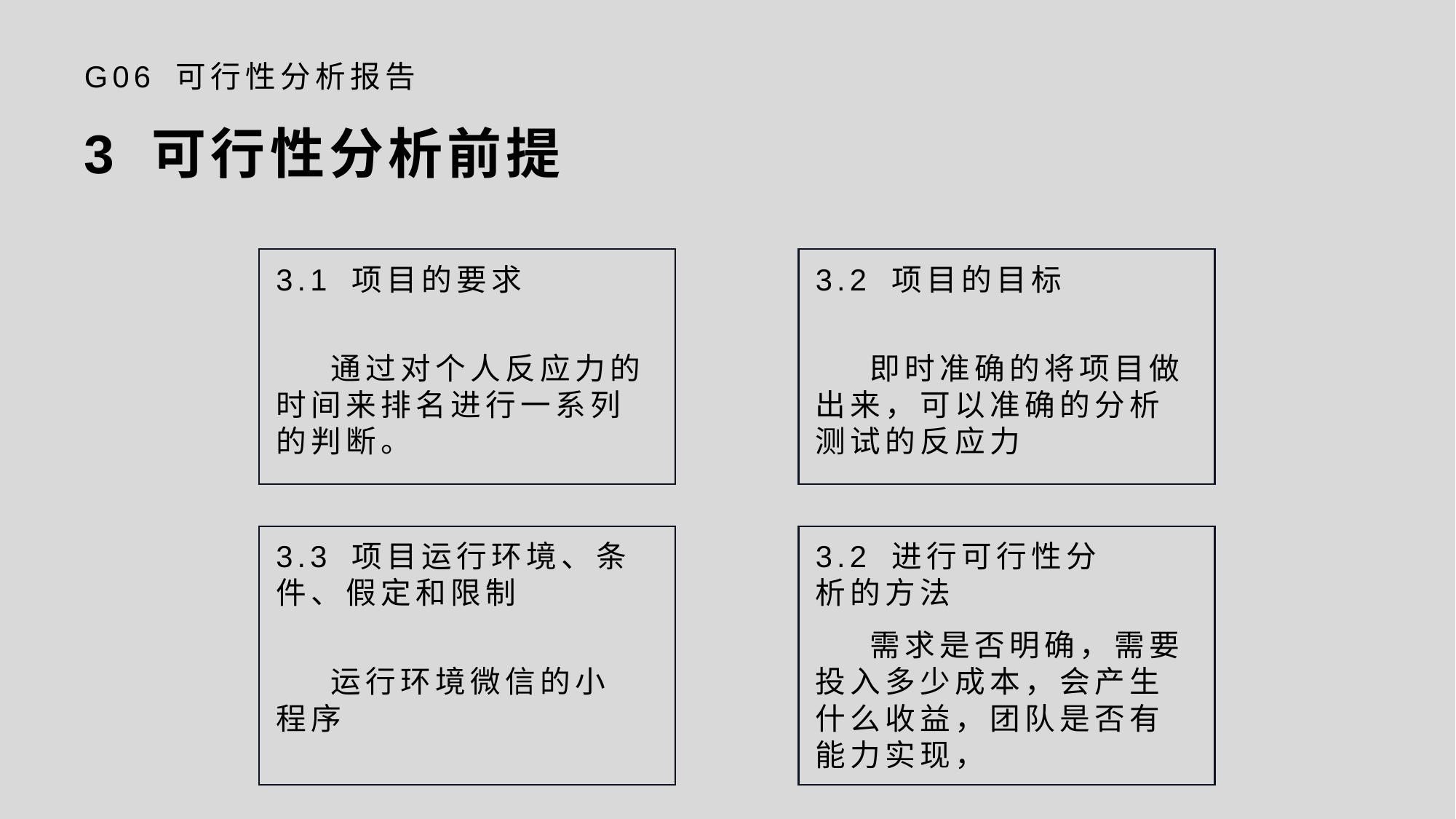

G06 可行性分析报告
3 可行性分析前提

3.1 项目的要求
3.2 项目的目标

通过对个人反应力的时间来排名进行一系列的判断。

即时准确的将项目做出来，可以准确的分析测试的反应力

3.3 项目运行环境、条件、假定和限制
3.2 进行可行性分析的方法

运行环境微信的小程序

需求是否明确，需要投入多少成本，会产生什么收益，团队是否有能力实现，